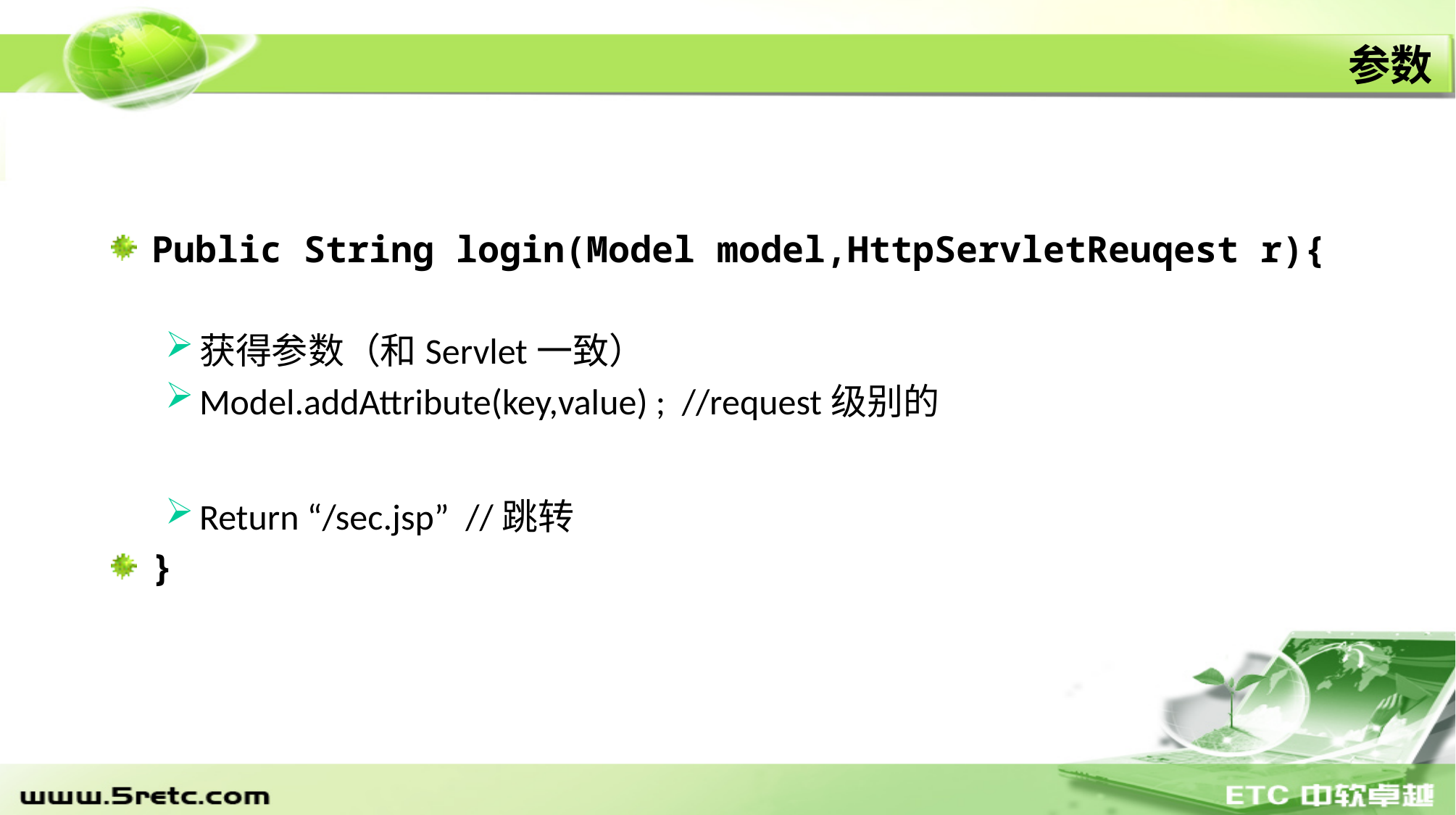

# 参数
Public String login(Model model,HttpServletReuqest r){

获得参数（和Servlet一致）
Model.addAttribute(key,value) ;  //request级别的

Return “/sec.jsp”  //跳转
}